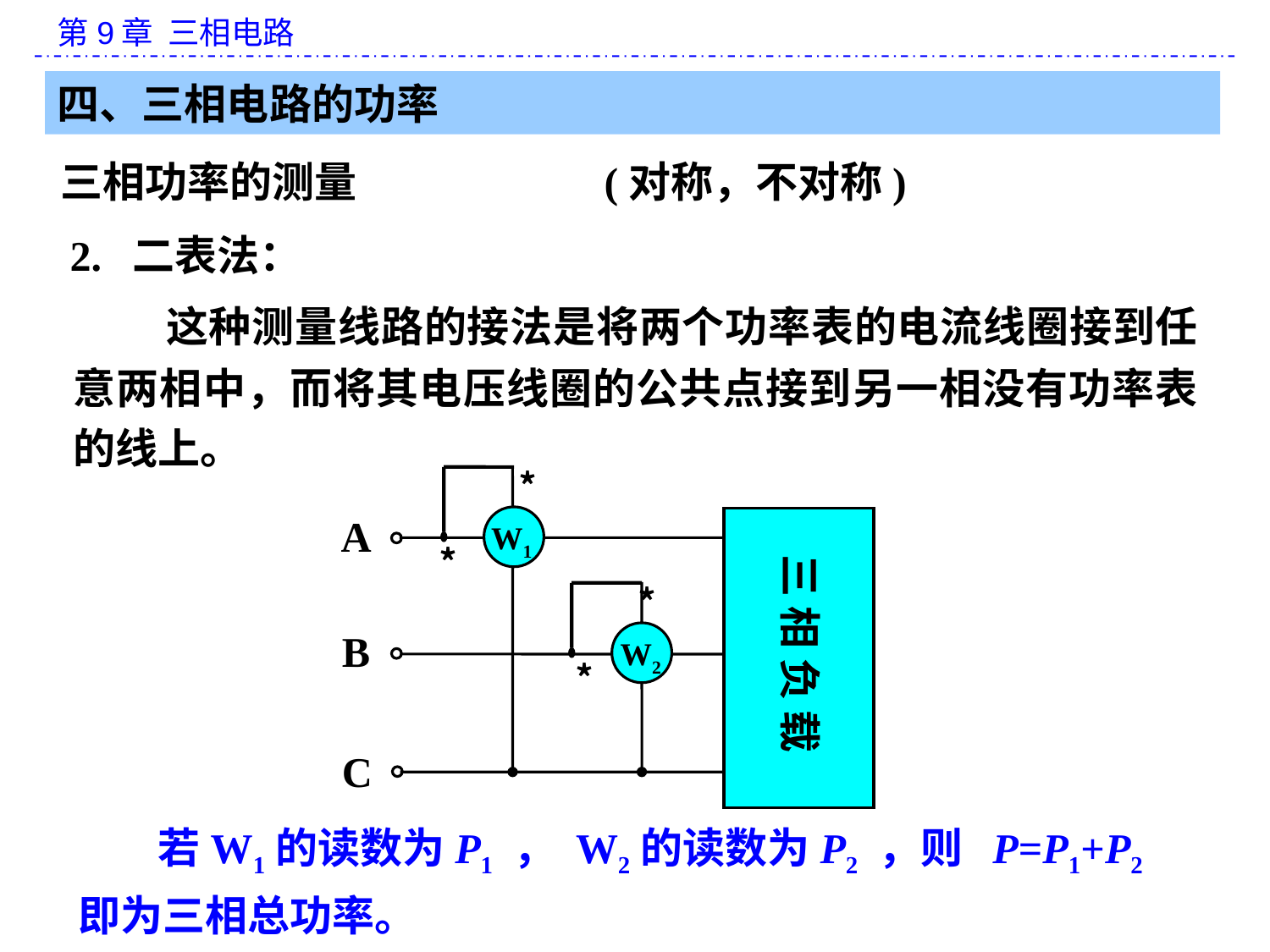

四、三相电路的功率
三相功率的测量
(对称，不对称)
2.  二表法：
这种测量线路的接法是将两个功率表的电流线圈接到任意两相中，而将其电压线圈的公共点接到另一相没有功率表的线上。
﹡

A

W1
﹡

三 相 负 载
﹡

B

W2
﹡

C

若W1的读数为P1 ， W2的读数为P2 ，则  P=P1+P2   即为三相总功率。